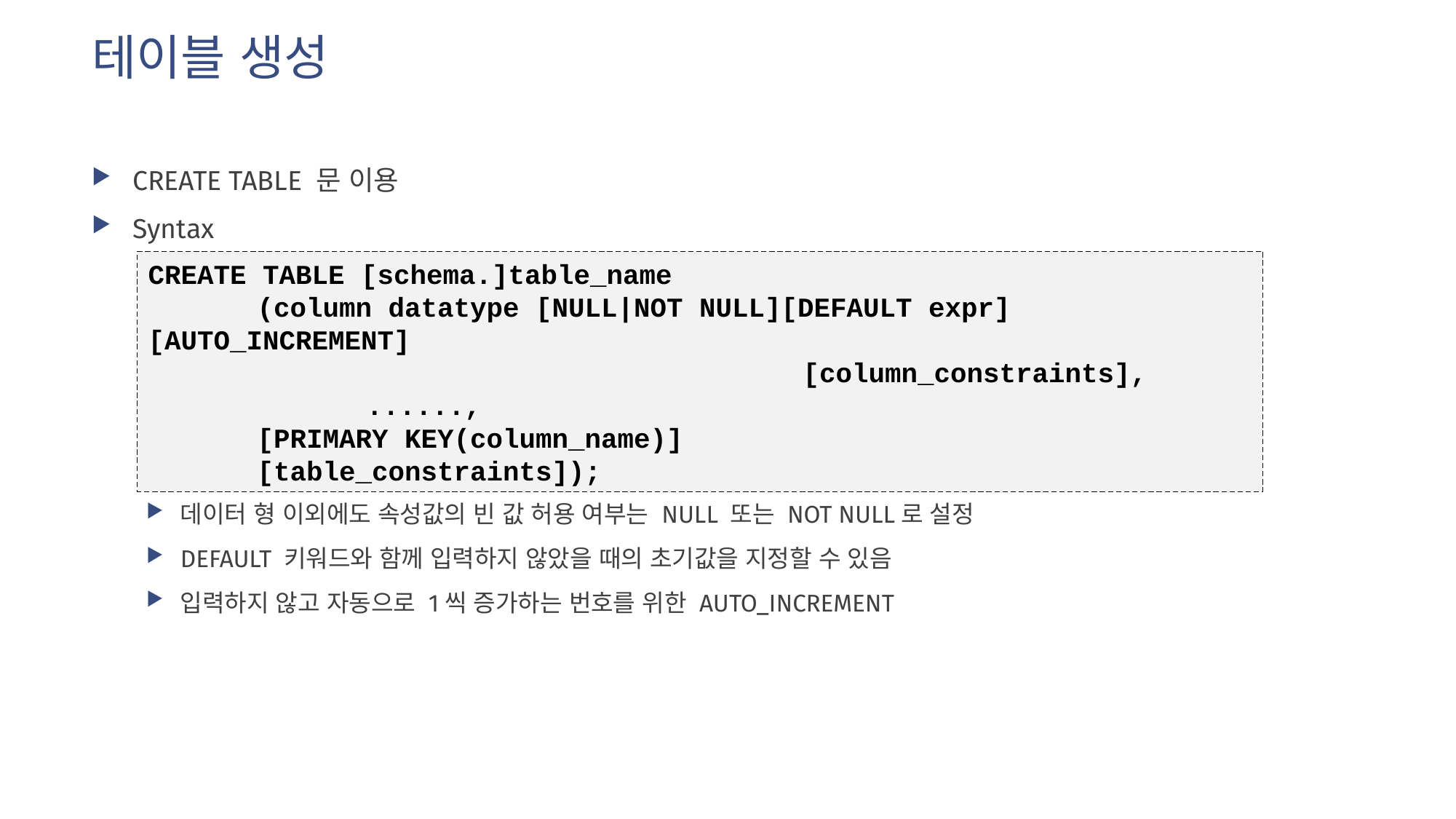

# 테이블 생성
CREATE TABLE 문 이용
Syntax

데이터 형 이외에도 속성값의 빈 값 허용 여부는 NULL 또는 NOT NULL로 설정
DEFAULT 키워드와 함께 입력하지 않았을 때의 초기값을 지정할 수 있음
입력하지 않고 자동으로 1씩 증가하는 번호를 위한 AUTO_INCREMENT

CREATE TABLE [schema.]table_name
	(column datatype [NULL|NOT NULL][DEFAULT expr][AUTO_INCREMENT]
						[column_constraints],
		......,
	[PRIMARY KEY(column_name)]
	[table_constraints]);